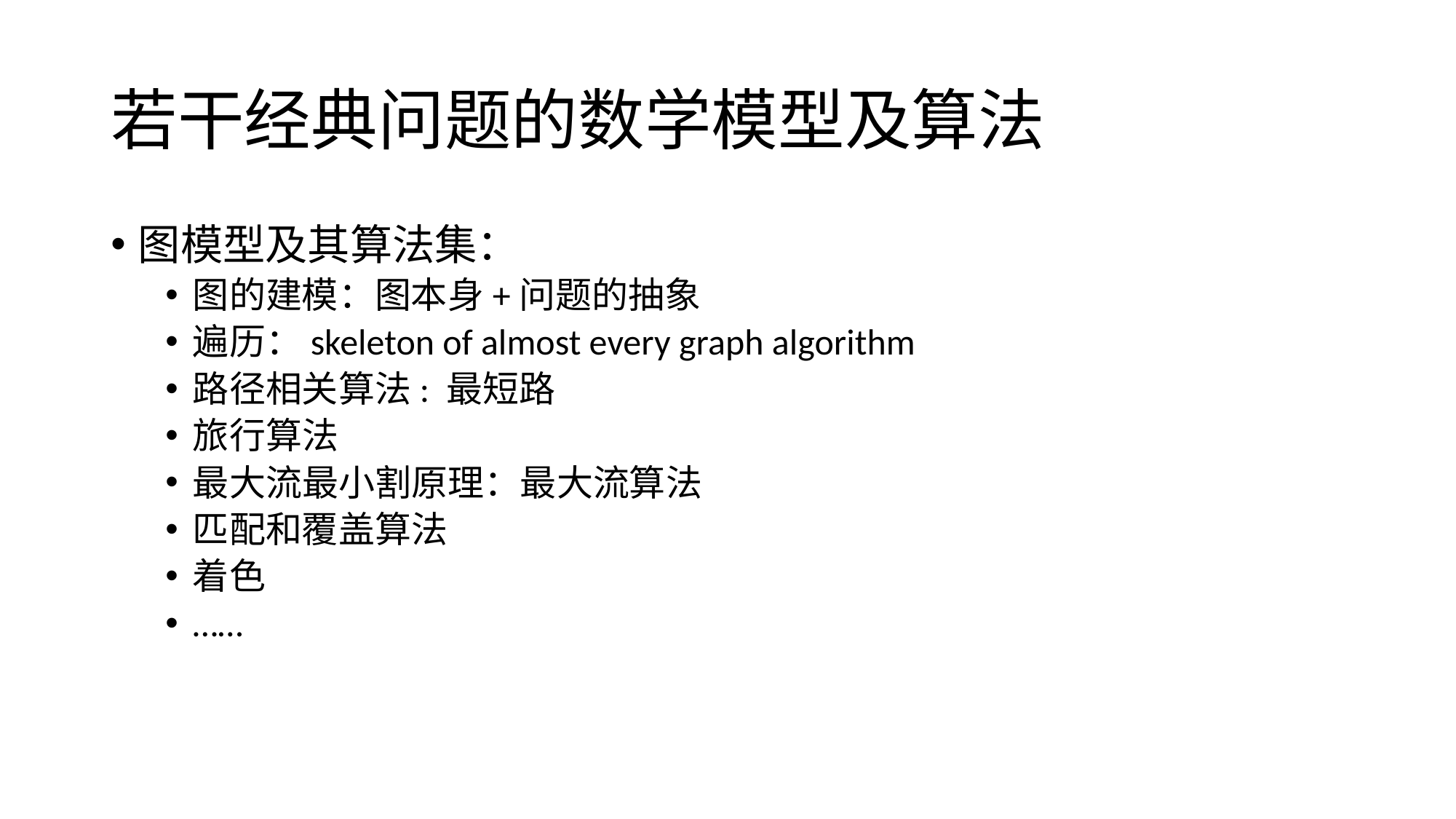

# 若干经典问题的数学模型及算法
图模型及其算法集：
图的建模：图本身+问题的抽象
遍历：skeleton of almost every graph algorithm
路径相关算法: 最短路
旅行算法
最大流最小割原理：最大流算法
匹配和覆盖算法
着色
……